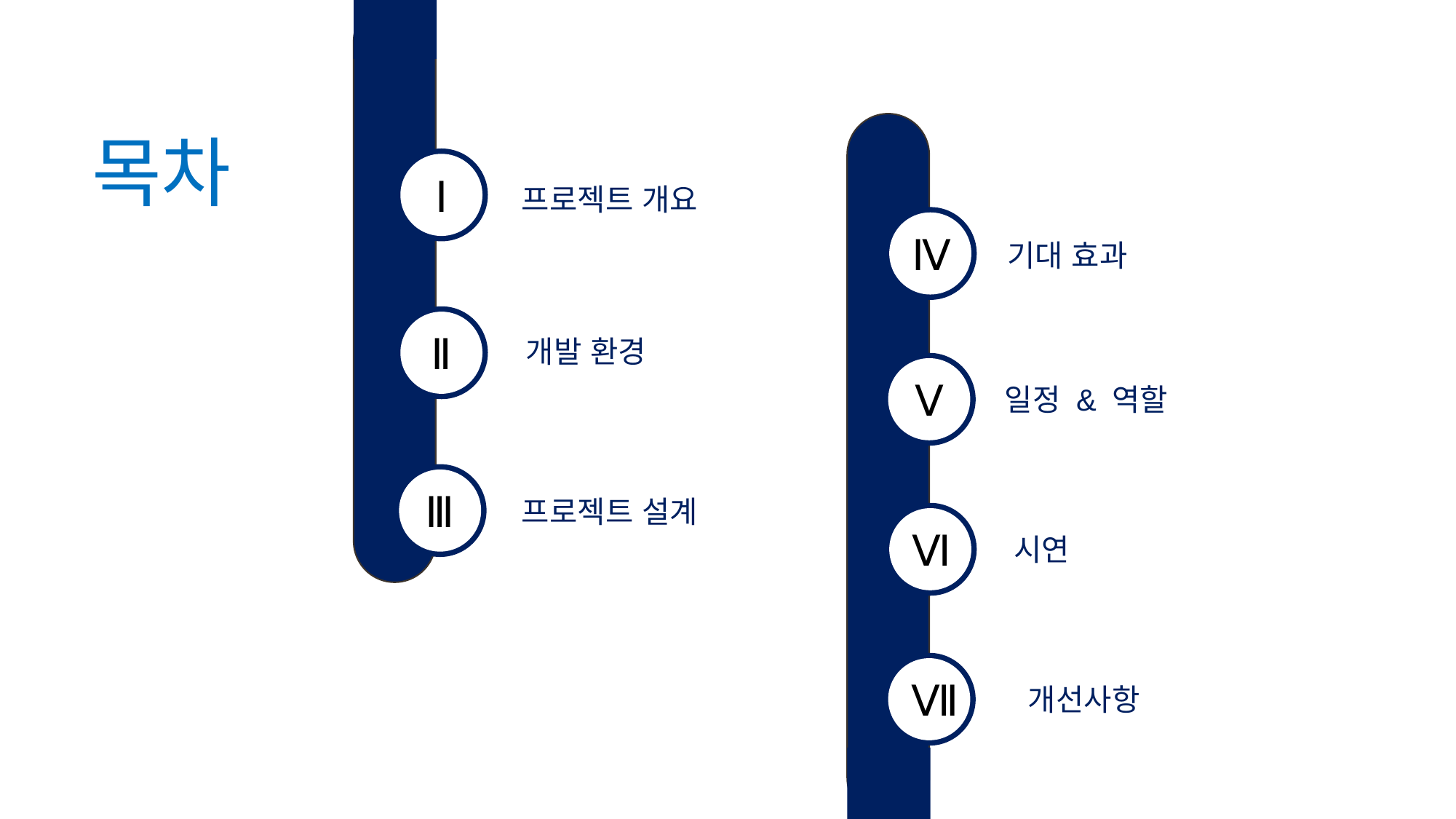

목차

Ⅰ
프로젝트 개요

Ⅳ
기대 효과

Ⅱ
개발 환경

Ⅴ
일정 & 역할

Ⅲ
프로젝트 설계

Ⅵ
시연

Ⅶ
개선사항